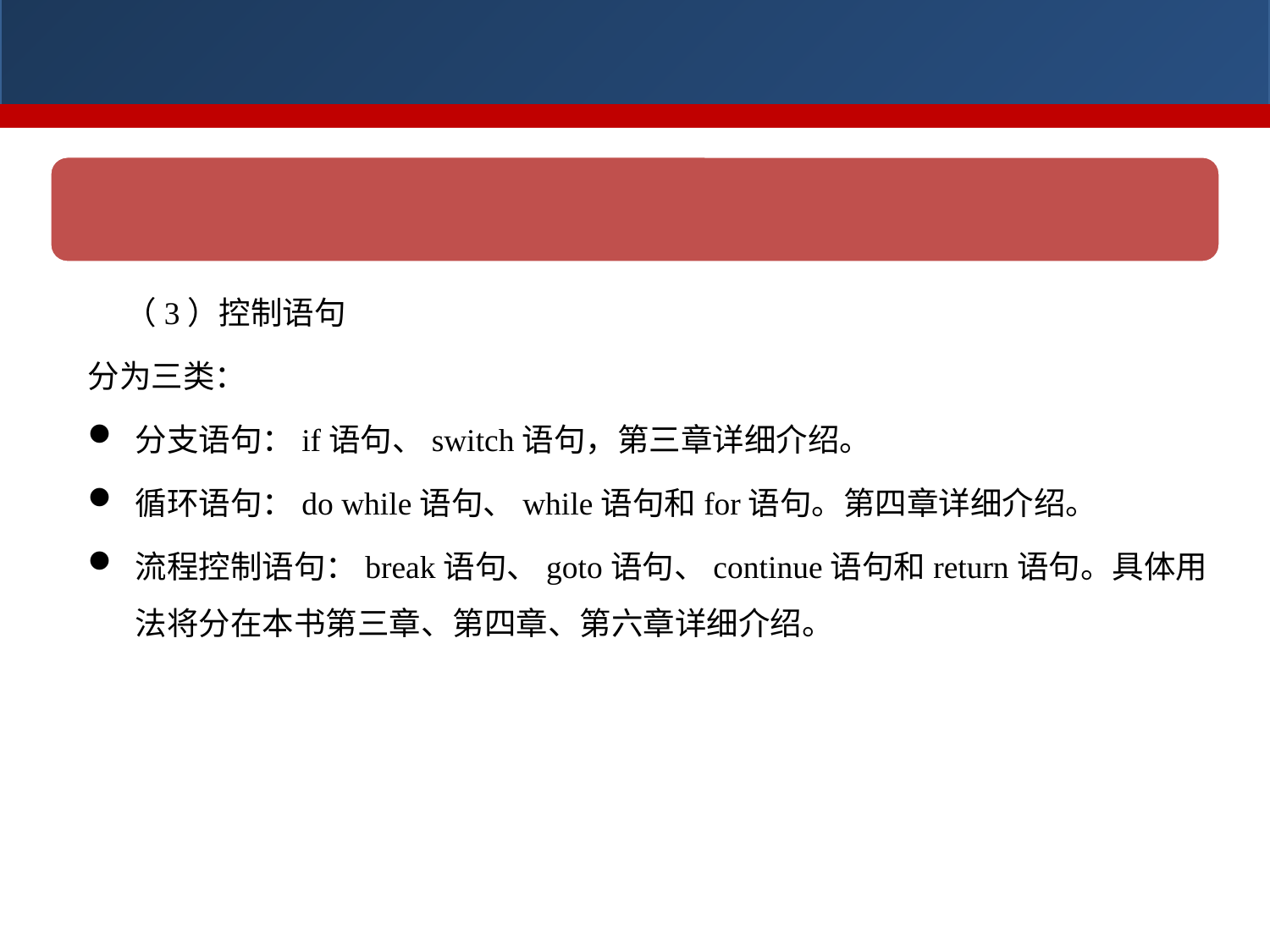

（3）控制语句
分为三类：
分支语句：if语句、switch语句，第三章详细介绍。
循环语句：do while语句、while语句和for语句。第四章详细介绍。
流程控制语句：break语句、goto语句、continue语句和return语句。具体用法将分在本书第三章、第四章、第六章详细介绍。